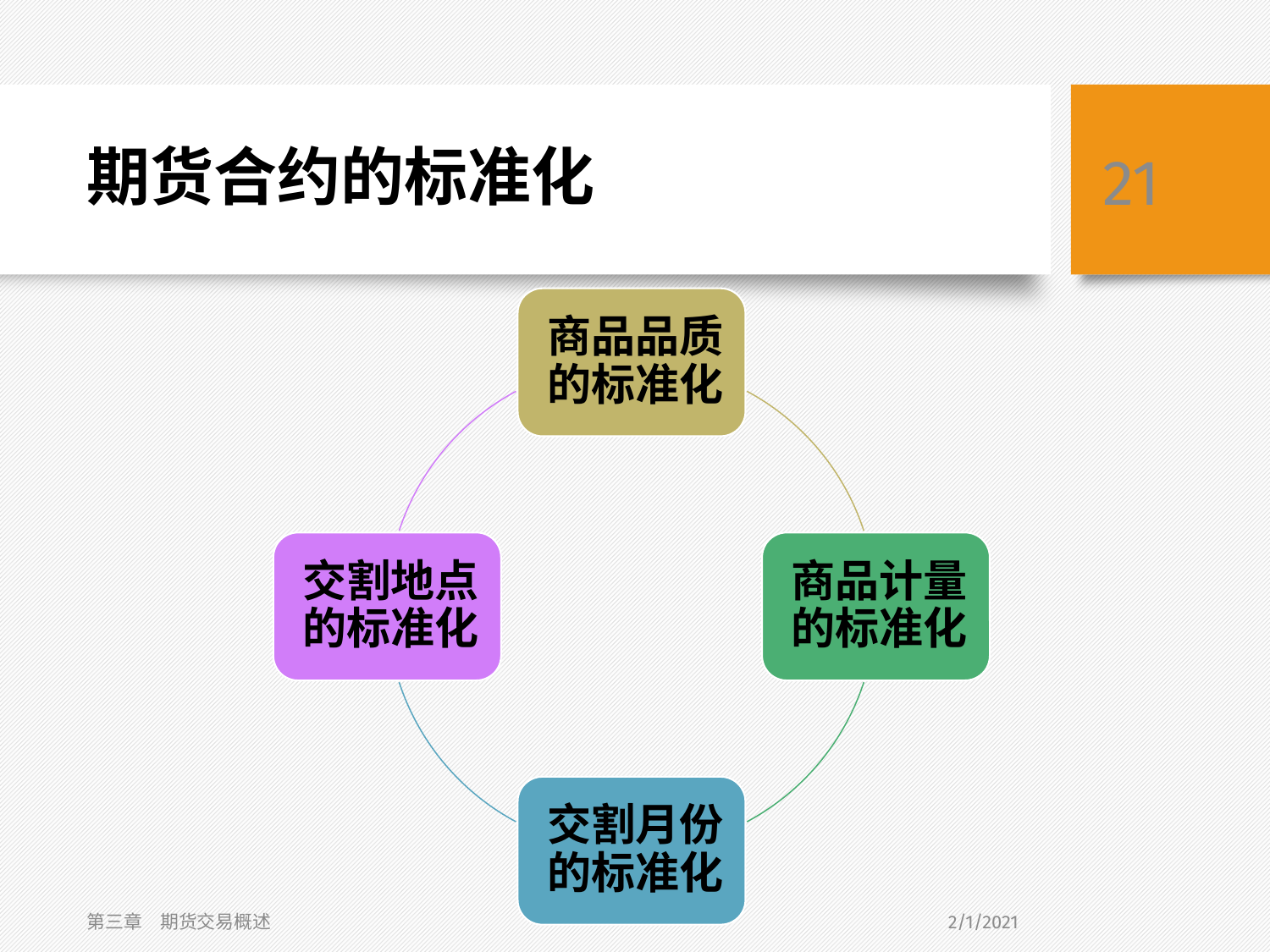

# 期货合约的标准化
21
商品品质的标准化
商品计量的标准化
交割月份的标准化
交割地点的标准化
2/1/2021
第三章　期货交易概述